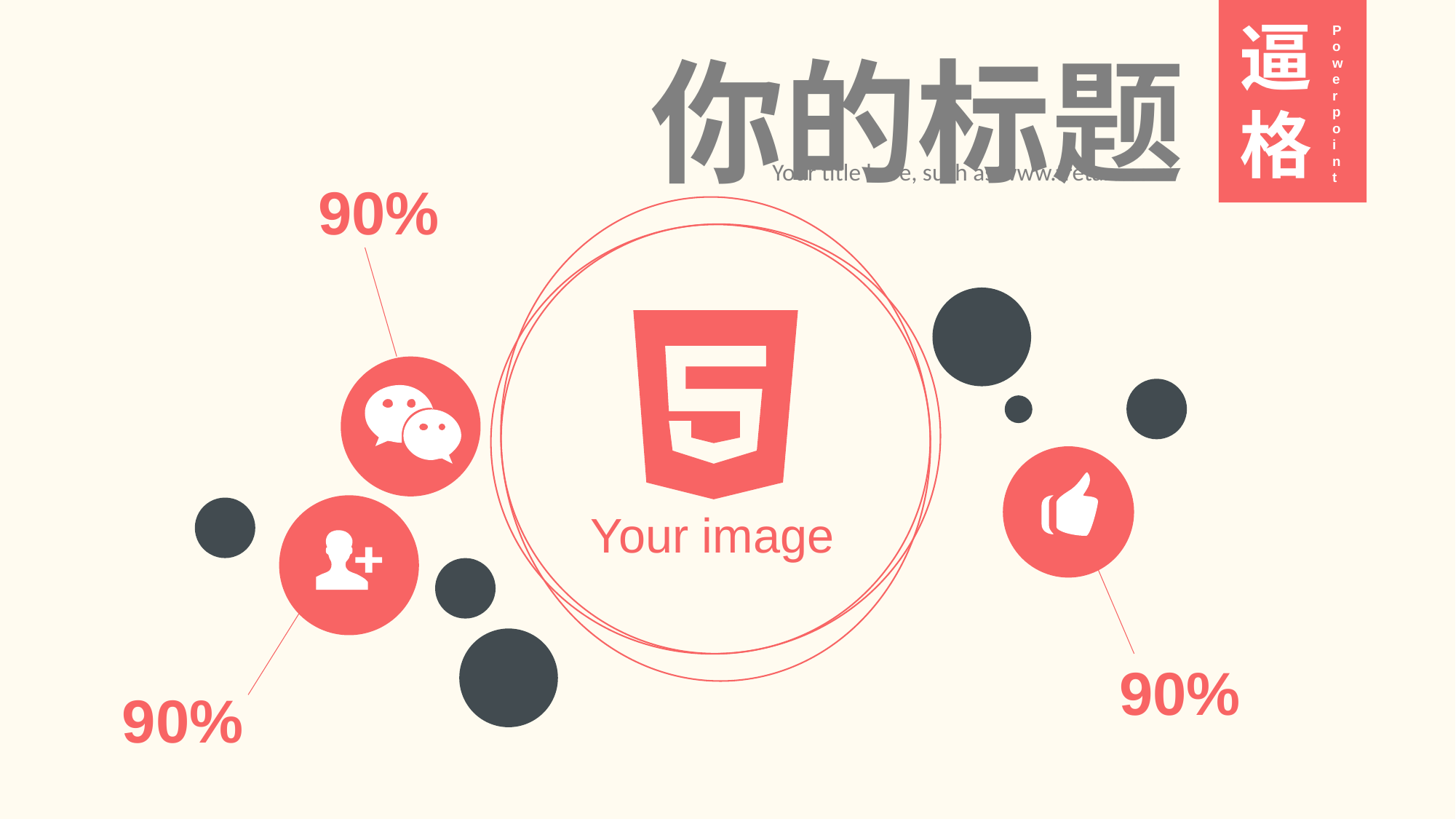

你的标题

逼格
Powerpoint
Your title here, such as www.tretars.com
90%

Your image

90%
90%